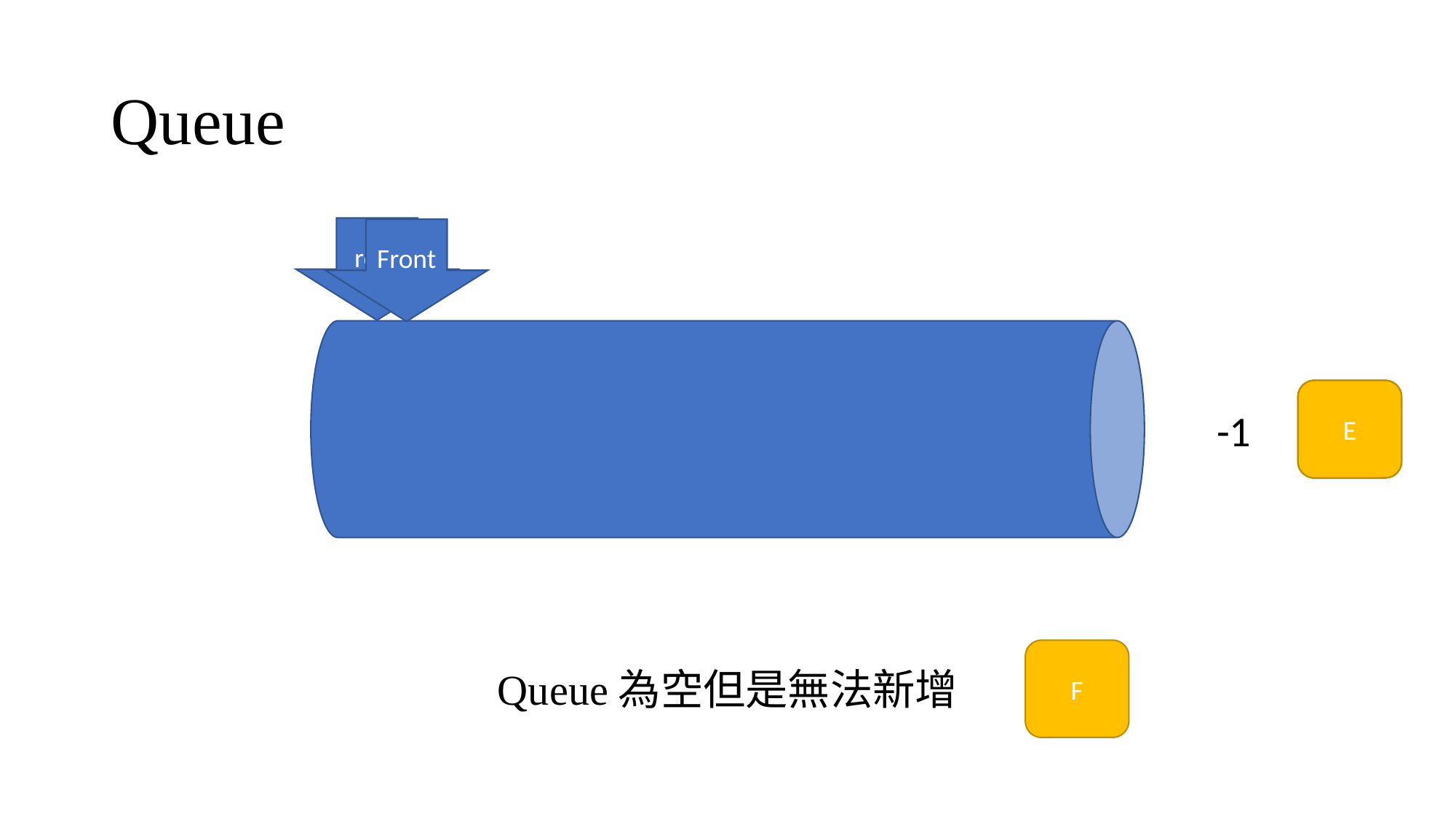

# Queue
rear

Front
D
E
C
A
B
-1
F
Queue為空但是無法新增